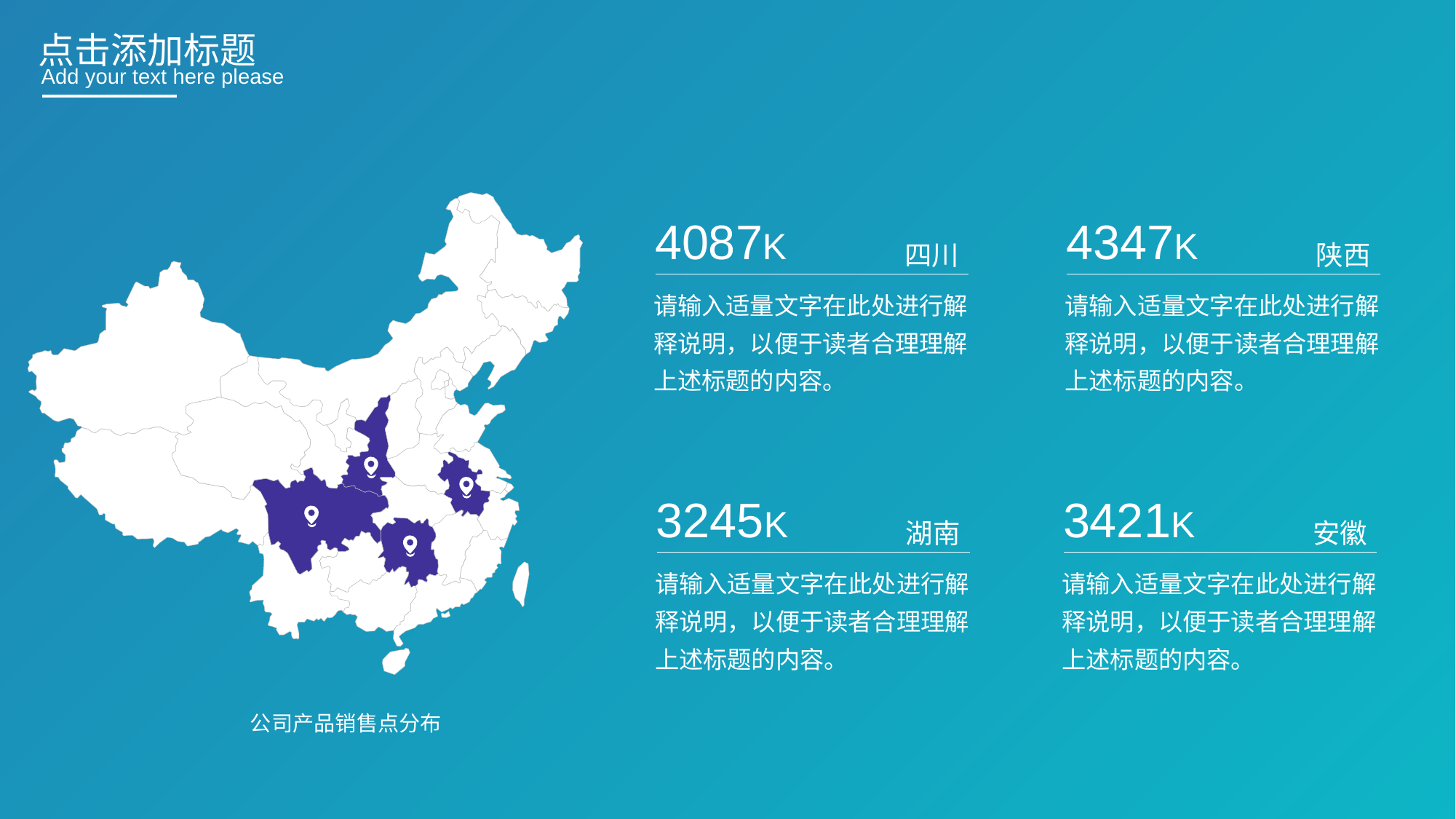

点击添加标题
Add your text here please

4087K
4347K
四川
陕西
请输入适量文字在此处进行解释说明，以便于读者合理理解上述标题的内容。
请输入适量文字在此处进行解释说明，以便于读者合理理解上述标题的内容。

3245K
3421K

湖南
安徽

请输入适量文字在此处进行解释说明，以便于读者合理理解上述标题的内容。
请输入适量文字在此处进行解释说明，以便于读者合理理解上述标题的内容。
公司产品销售点分布